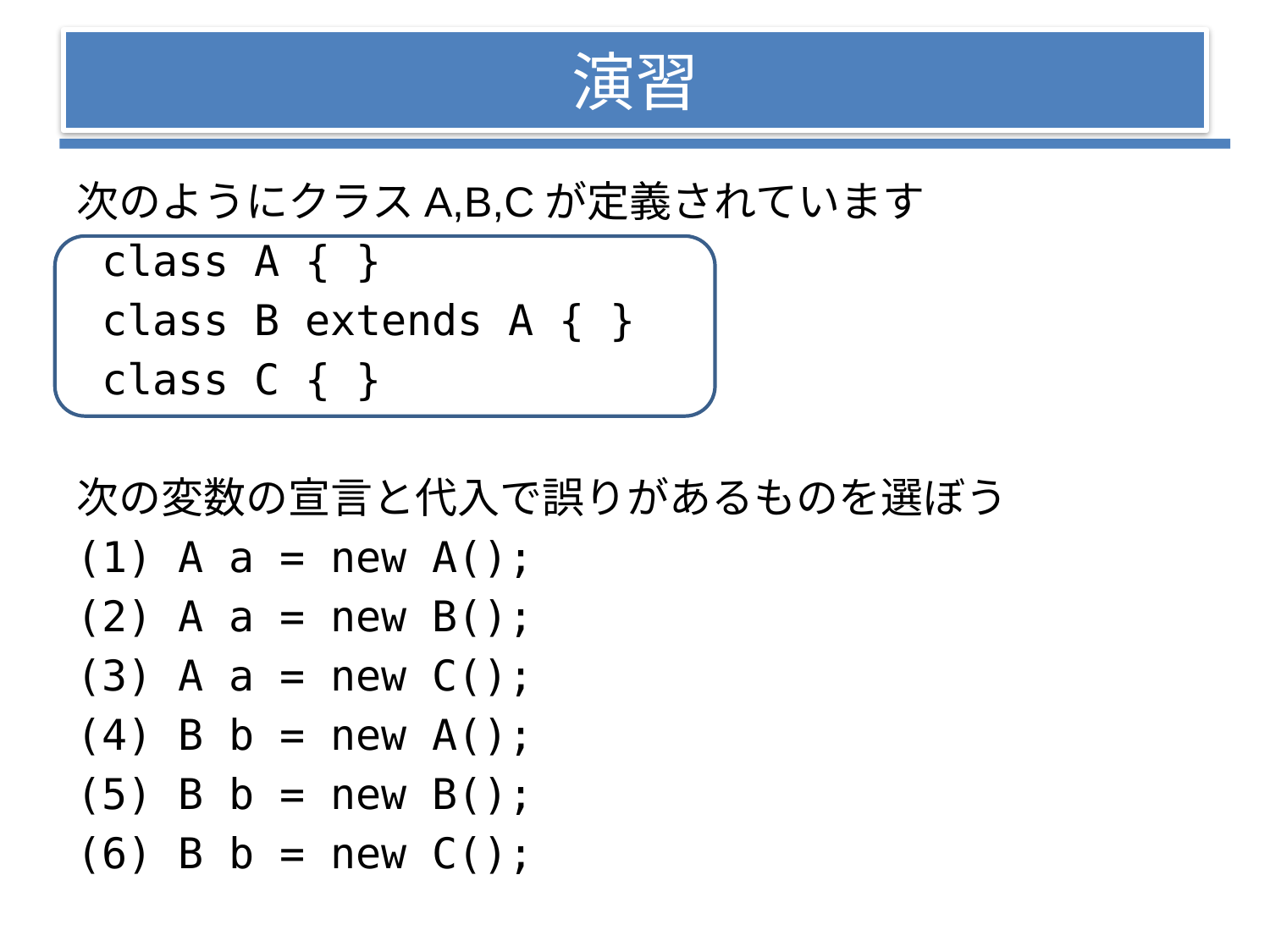

# 演習
次のようにクラスA,B,Cが定義されています
 class A { }
 class B extends A { }
 class C { }

次の変数の宣言と代入で誤りがあるものを選ぼう
(1) A a = new A();
(2) A a = new B();
(3) A a = new C();
(4) B b = new A();
(5) B b = new B();
(6) B b = new C();